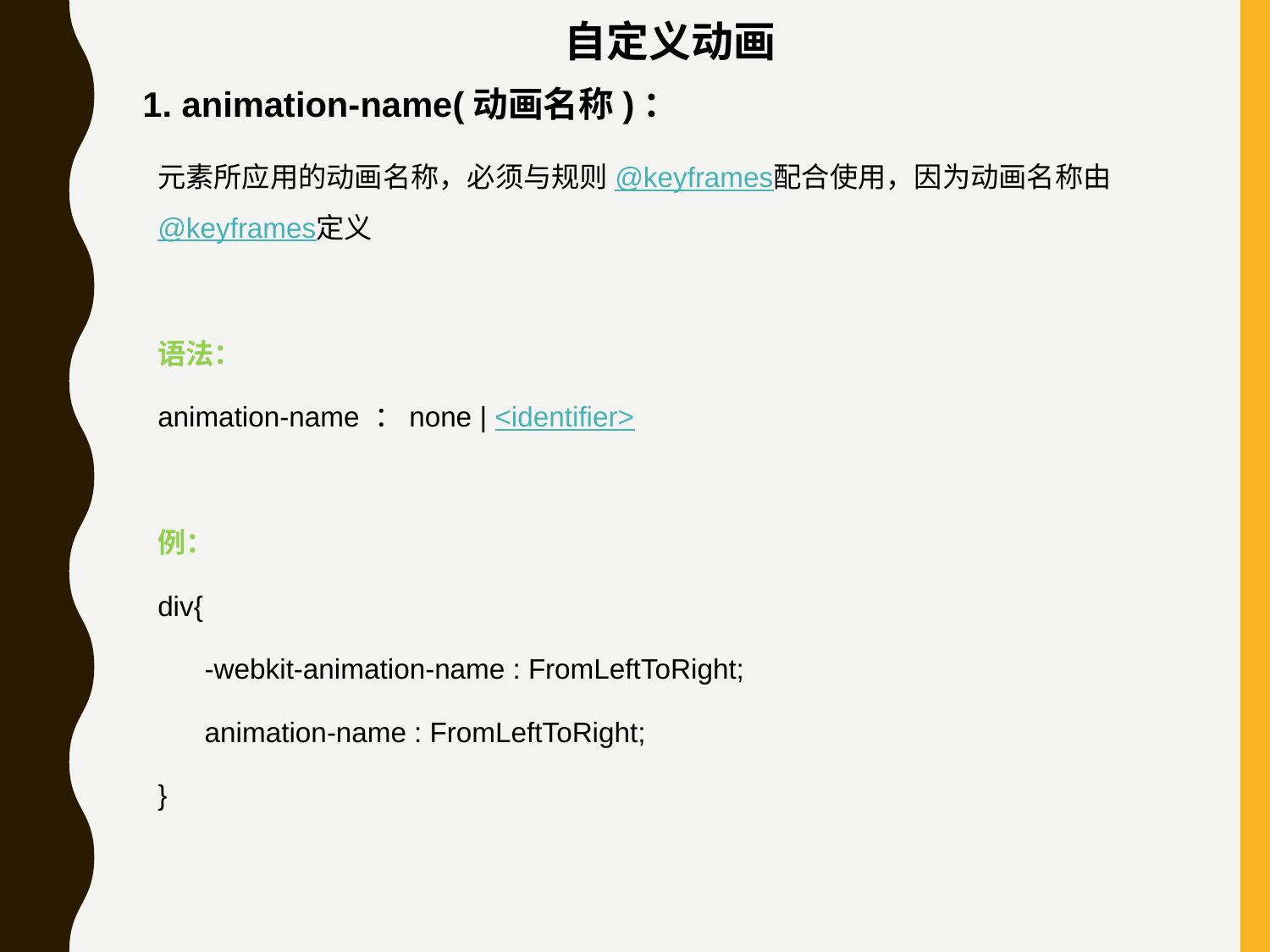

自定义动画
1. animation-name(动画名称)：
元素所应用的动画名称，必须与规则@keyframes配合使用，因为动画名称由@keyframes定义

语法：
animation-name ：none | <identifier>

例：
div{
      -webkit-animation-name : FromLeftToRight;
      animation-name : FromLeftToRight;
}